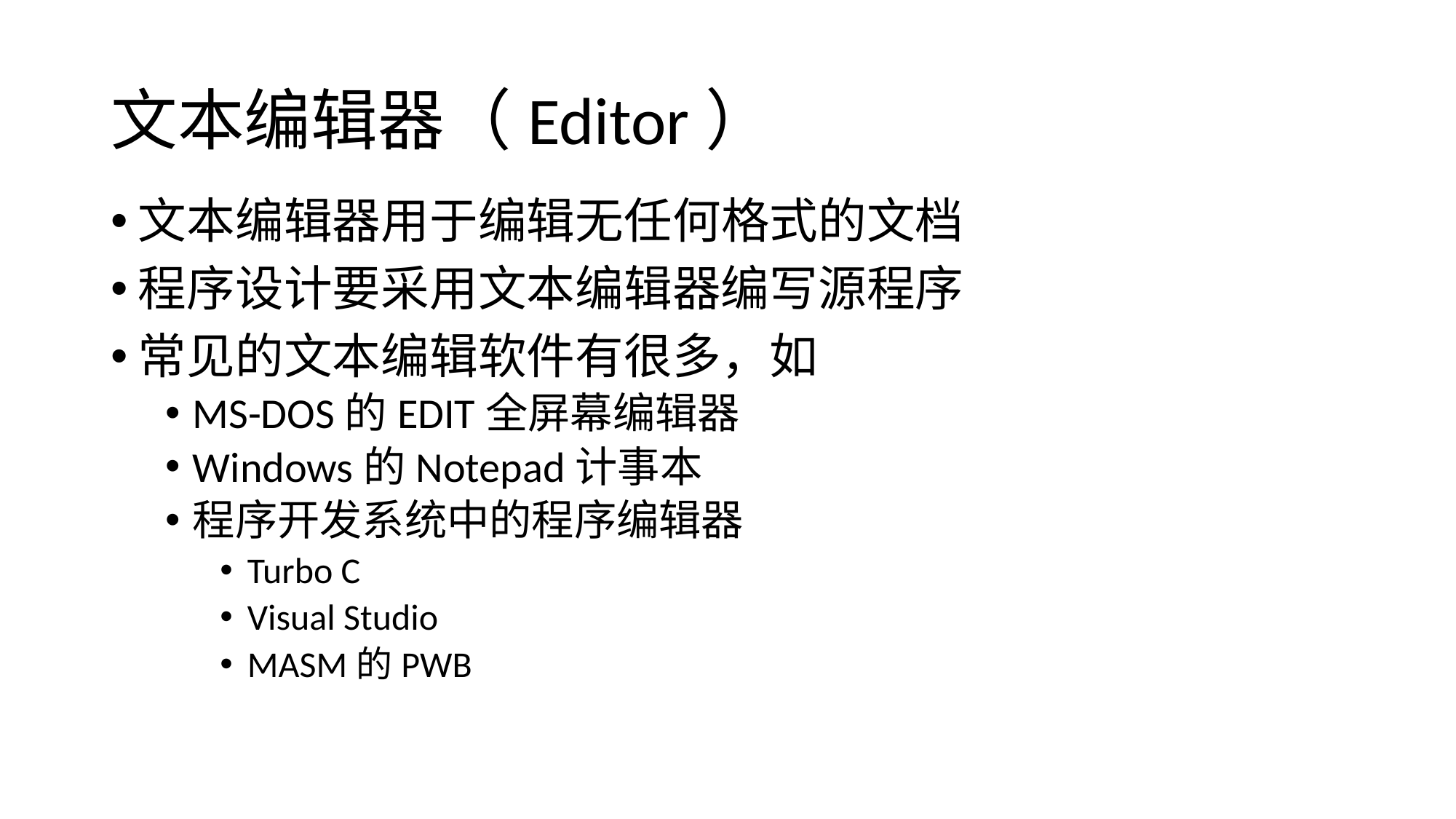

# 文本编辑器（Editor）
文本编辑器用于编辑无任何格式的文档
程序设计要采用文本编辑器编写源程序
常见的文本编辑软件有很多，如
MS-DOS的EDIT全屏幕编辑器
Windows的Notepad计事本
程序开发系统中的程序编辑器
Turbo C
Visual Studio
MASM的PWB